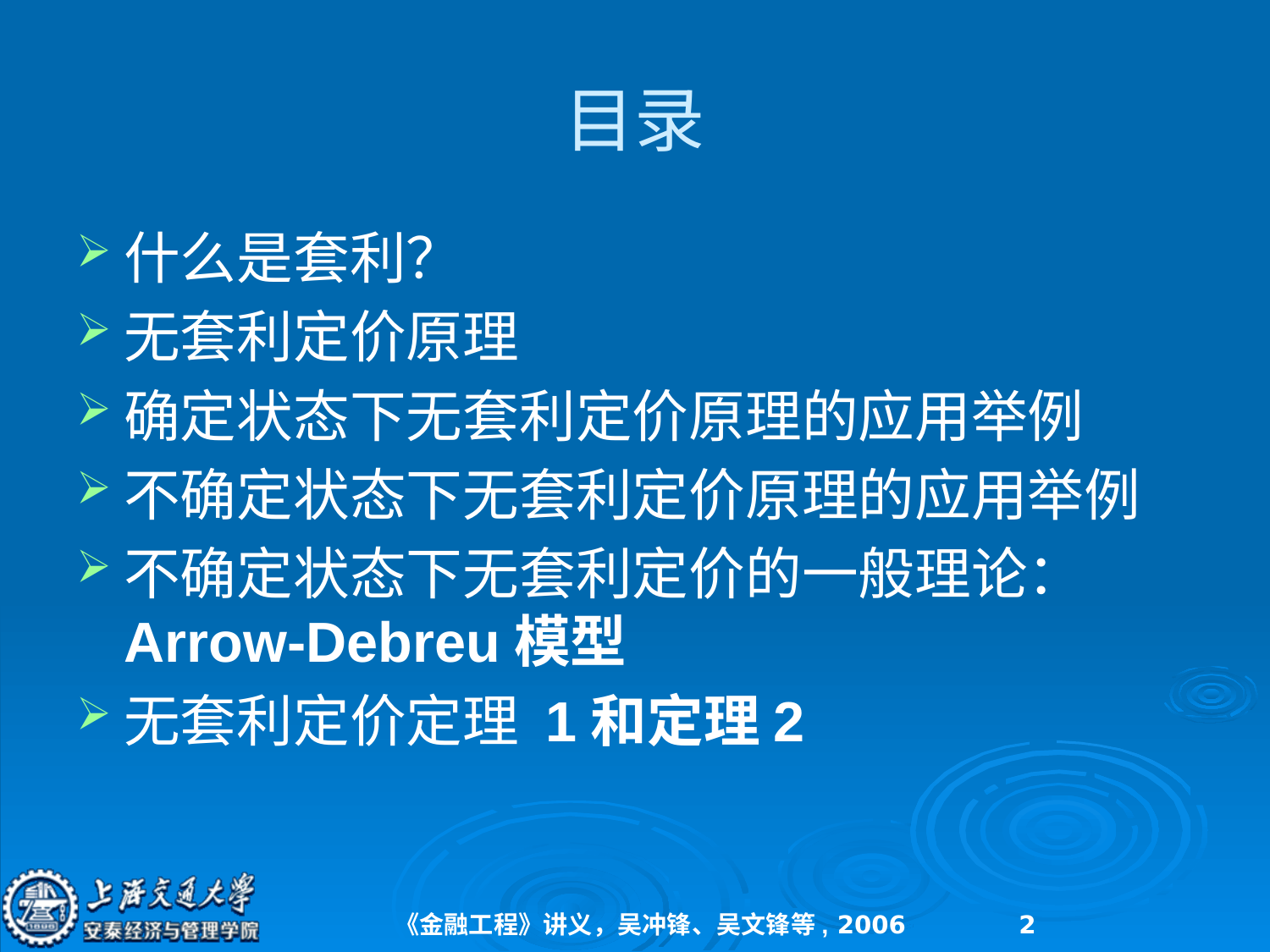

# 目录
什么是套利？
无套利定价原理
确定状态下无套利定价原理的应用举例
不确定状态下无套利定价原理的应用举例
不确定状态下无套利定价的一般理论：Arrow-Debreu模型
无套利定价定理 1和定理2